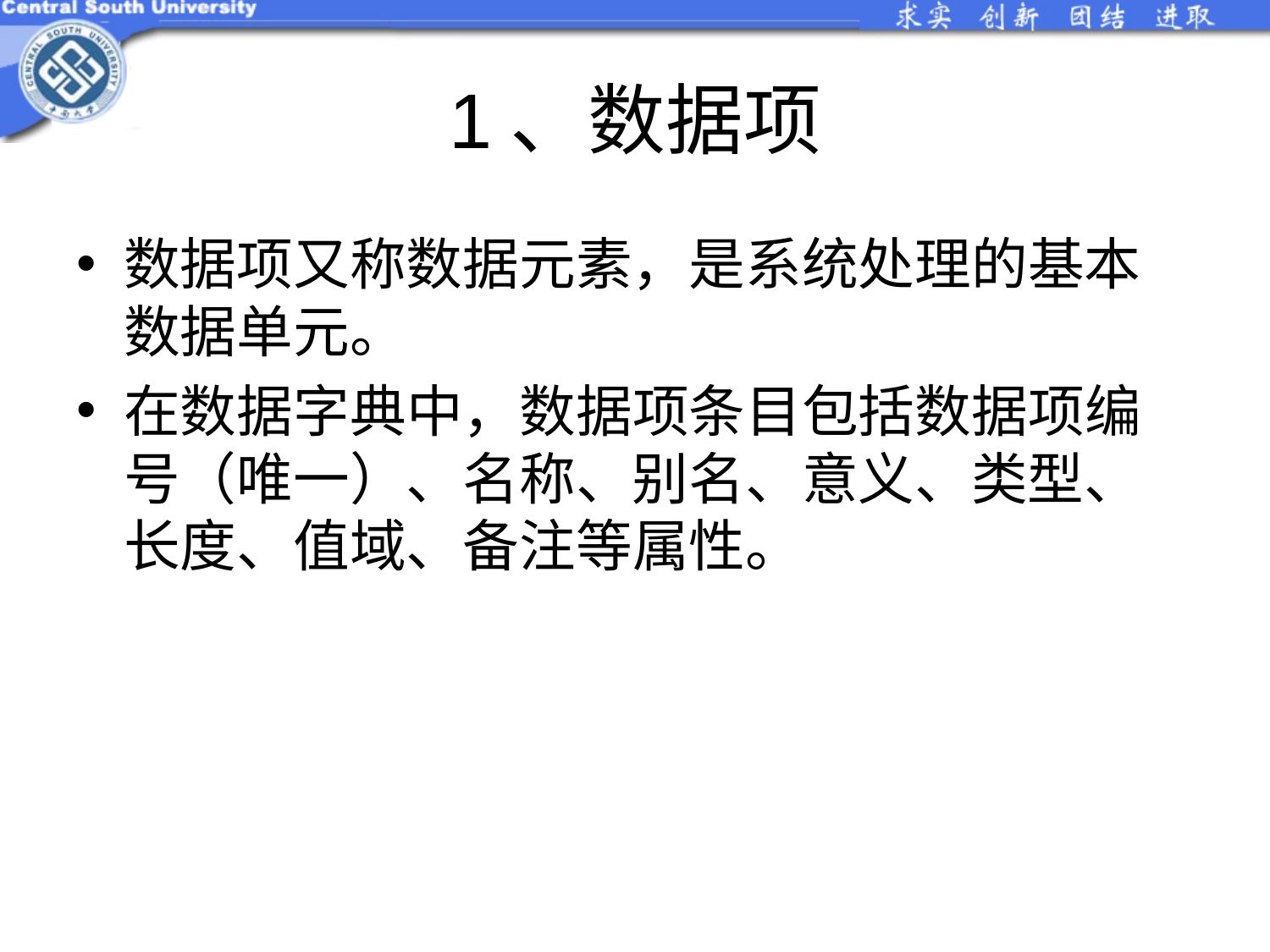

# 1、数据项
数据项又称数据元素，是系统处理的基本数据单元。
在数据字典中，数据项条目包括数据项编号（唯一）、名称、别名、意义、类型、长度、值域、备注等属性。